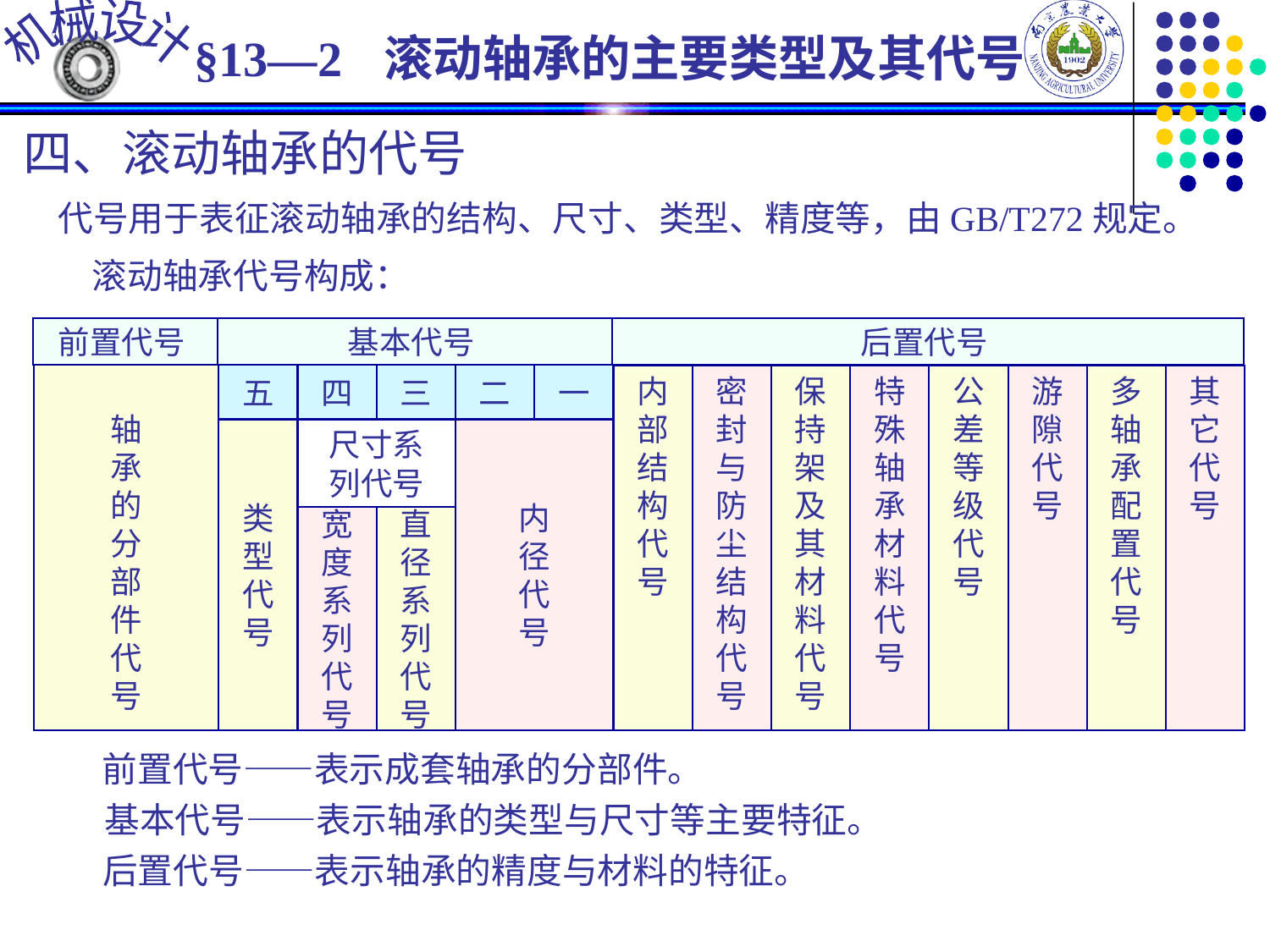

§13—2 滚动轴承的主要类型及其代号
四、滚动轴承的代号
代号用于表征滚动轴承的结构、尺寸、类型、精度等，由GB/T272规定。
滚动轴承代号构成：

前置代号

基本代号

后置代号

轴
承
的
分
部
件
代
号

五

四

三

二

一

类
型
代
号

尺寸系
列代号

内
径
代
号

宽
度
系
列
代
号

直
径
系
列
代
号

内
部
结
构
代
号

密
封
与
防
尘
结
构
代
号

保
持
架
及
其
材
料
代
号

特
殊
轴
承
材
料
代
号

公
差
等
级
代
号

游
隙
代
号

多
轴
承
配
置
代
号

其
它
代
号

前置代号——表示成套轴承的分部件。
基本代号——表示轴承的类型与尺寸等主要特征。
后置代号——表示轴承的精度与材料的特征。